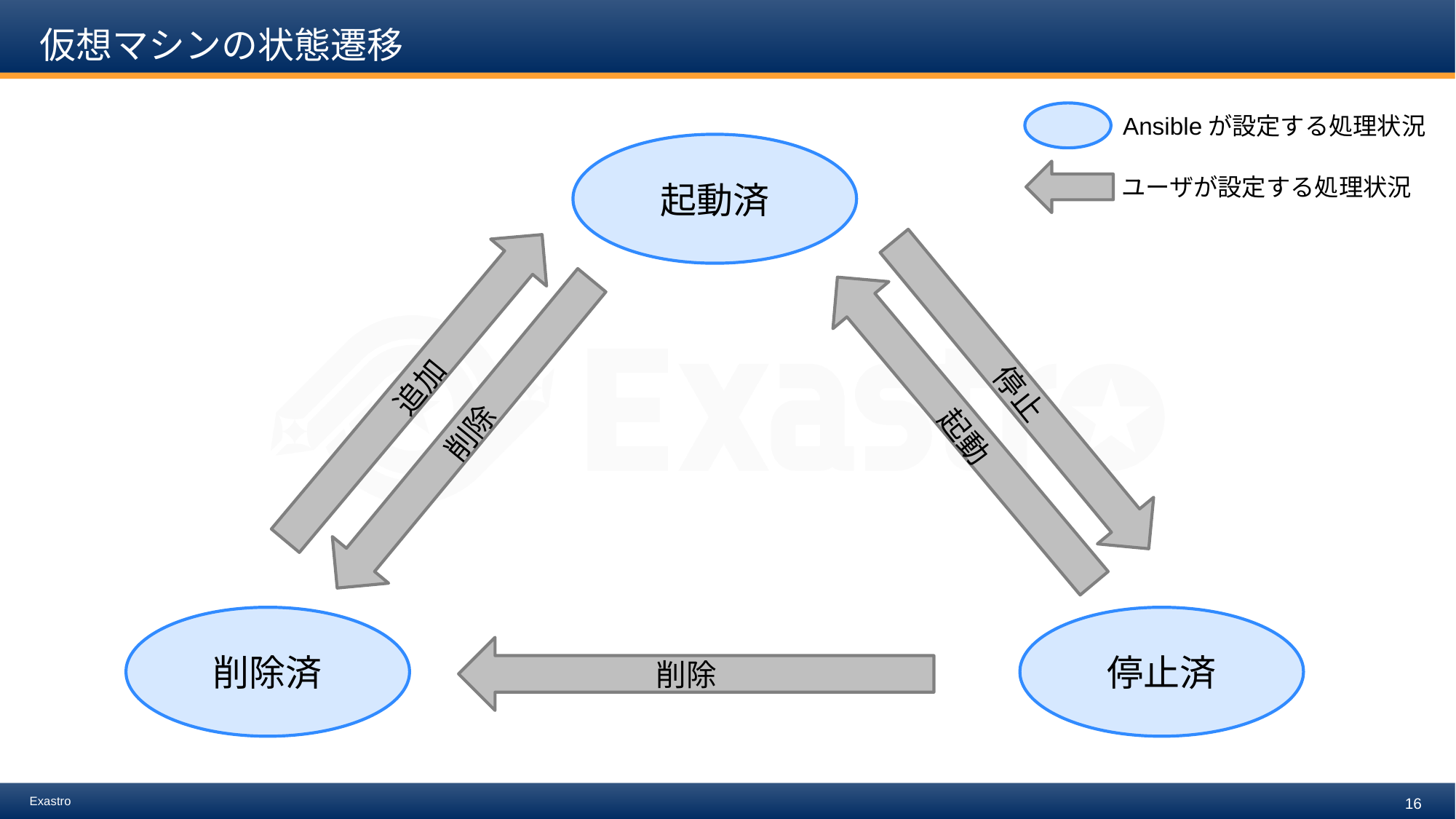

# 仮想マシンの状態遷移

Ansibleが設定する処理状況
起動済

ユーザが設定する処理状況

追加
停止
削除
起動

削除済
停止済
削除